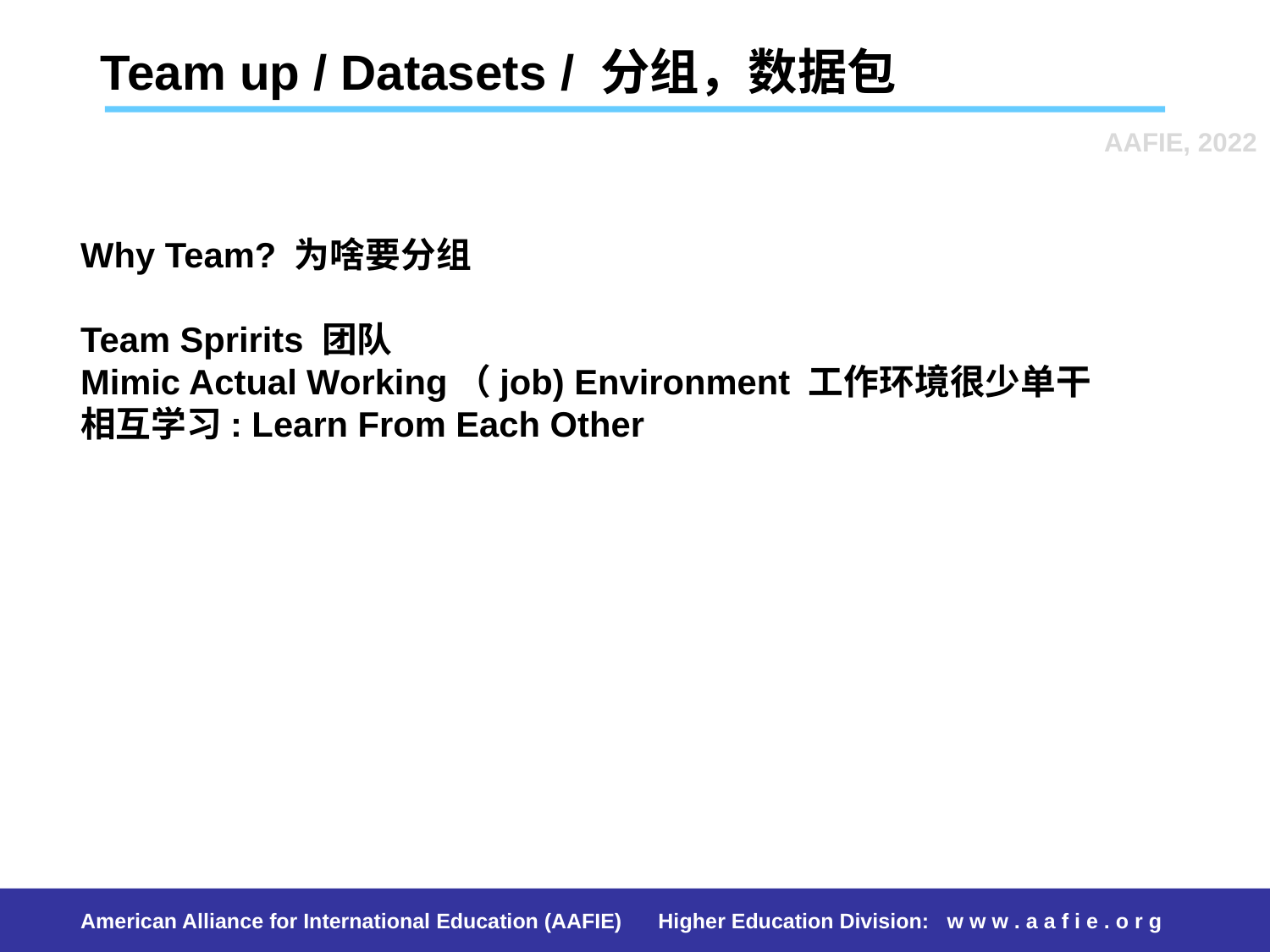

Team up / Datasets / 分组，数据包
AAFIE, 2022
Why Team? 为啥要分组

Team Spririts 团队
Mimic Actual Working（job) Environment 工作环境很少单干
相互学习: Learn From Each Other